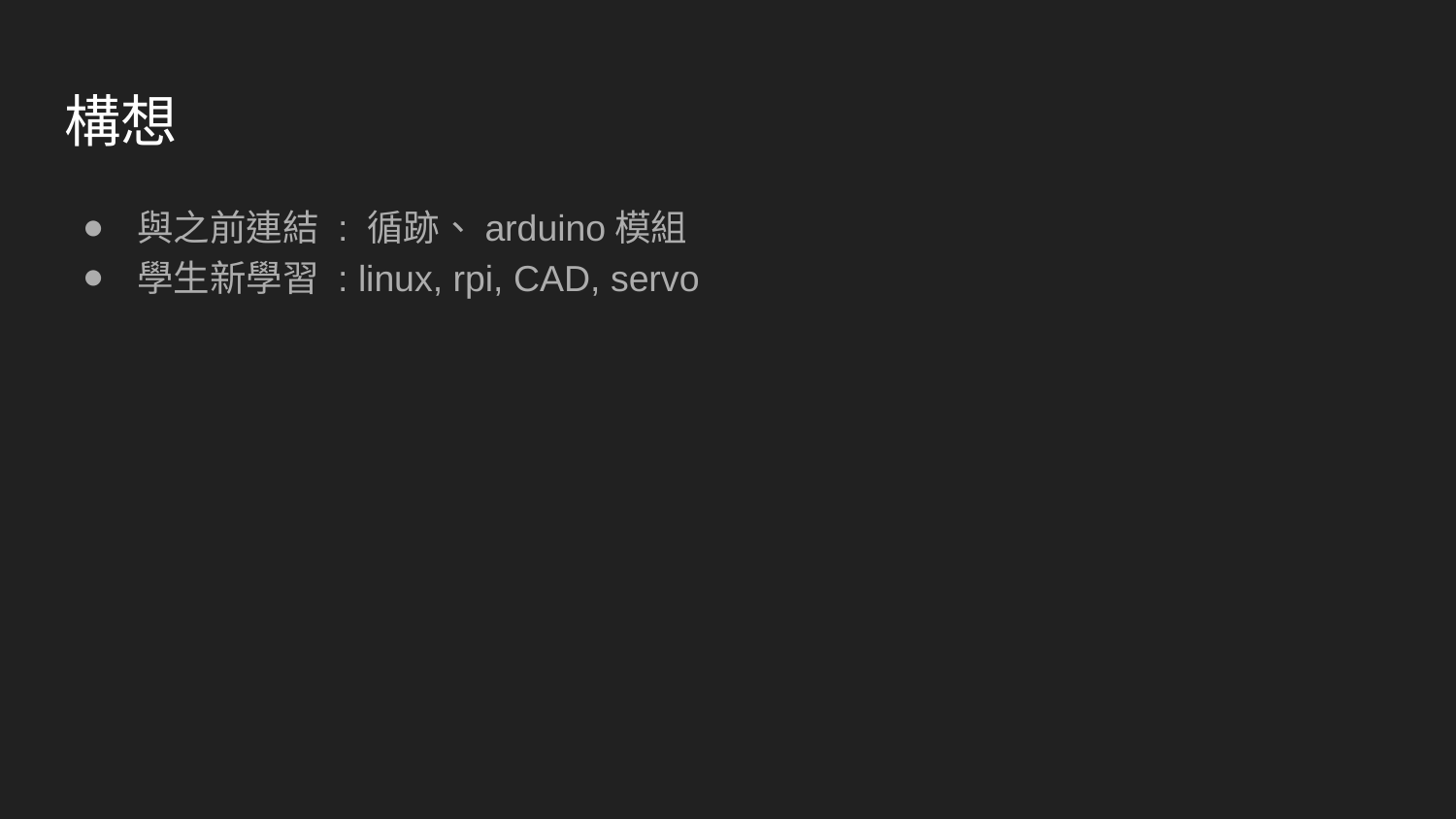

# 構想
與之前連結 : 循跡、arduino模組
學生新學習 : linux, rpi, CAD, servo